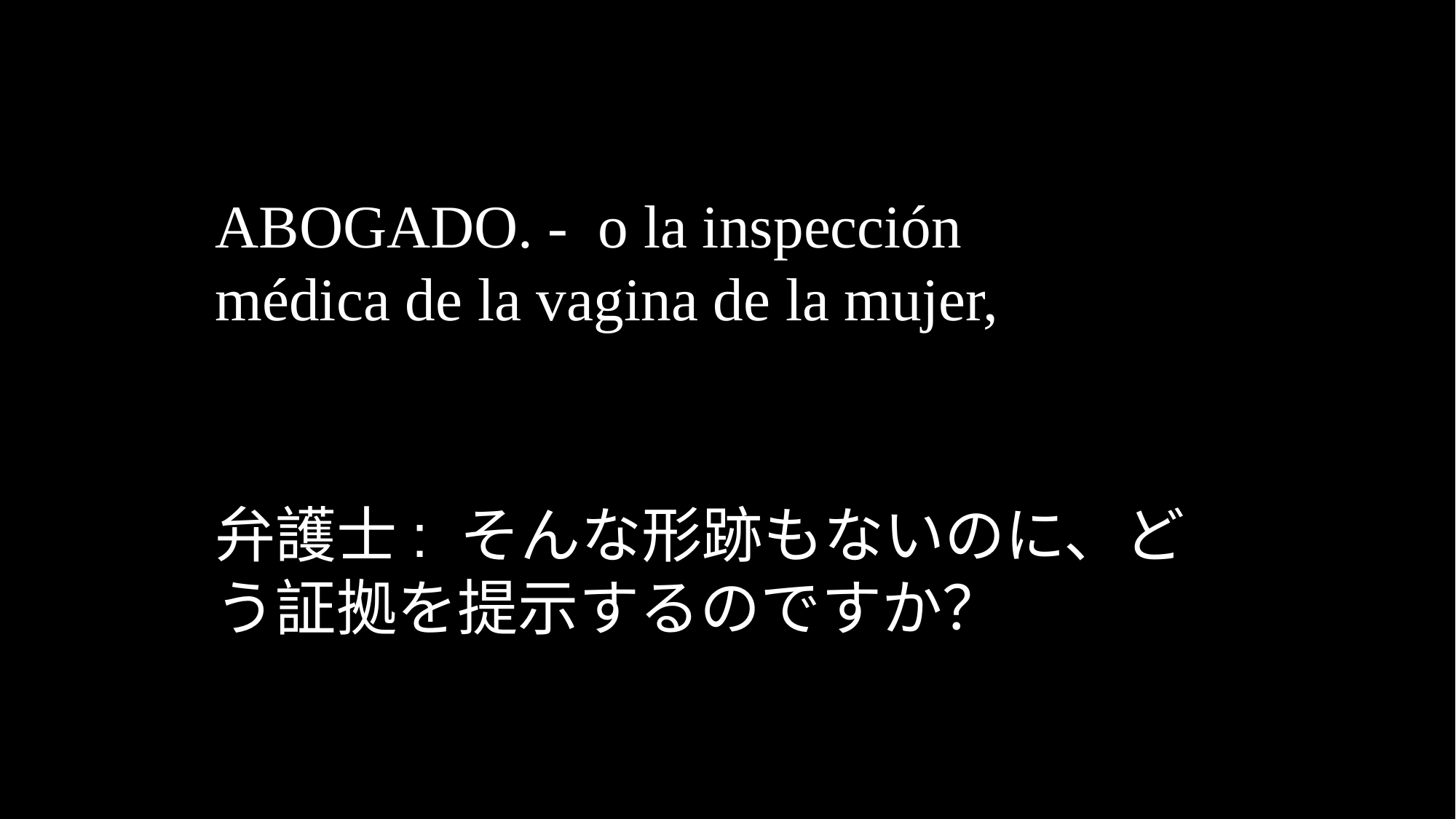

ABOGADO. -  o la inspección médica de la vagina de la mujer,

弁護士: そんな形跡もないのに、どう証拠を提示するのですか？